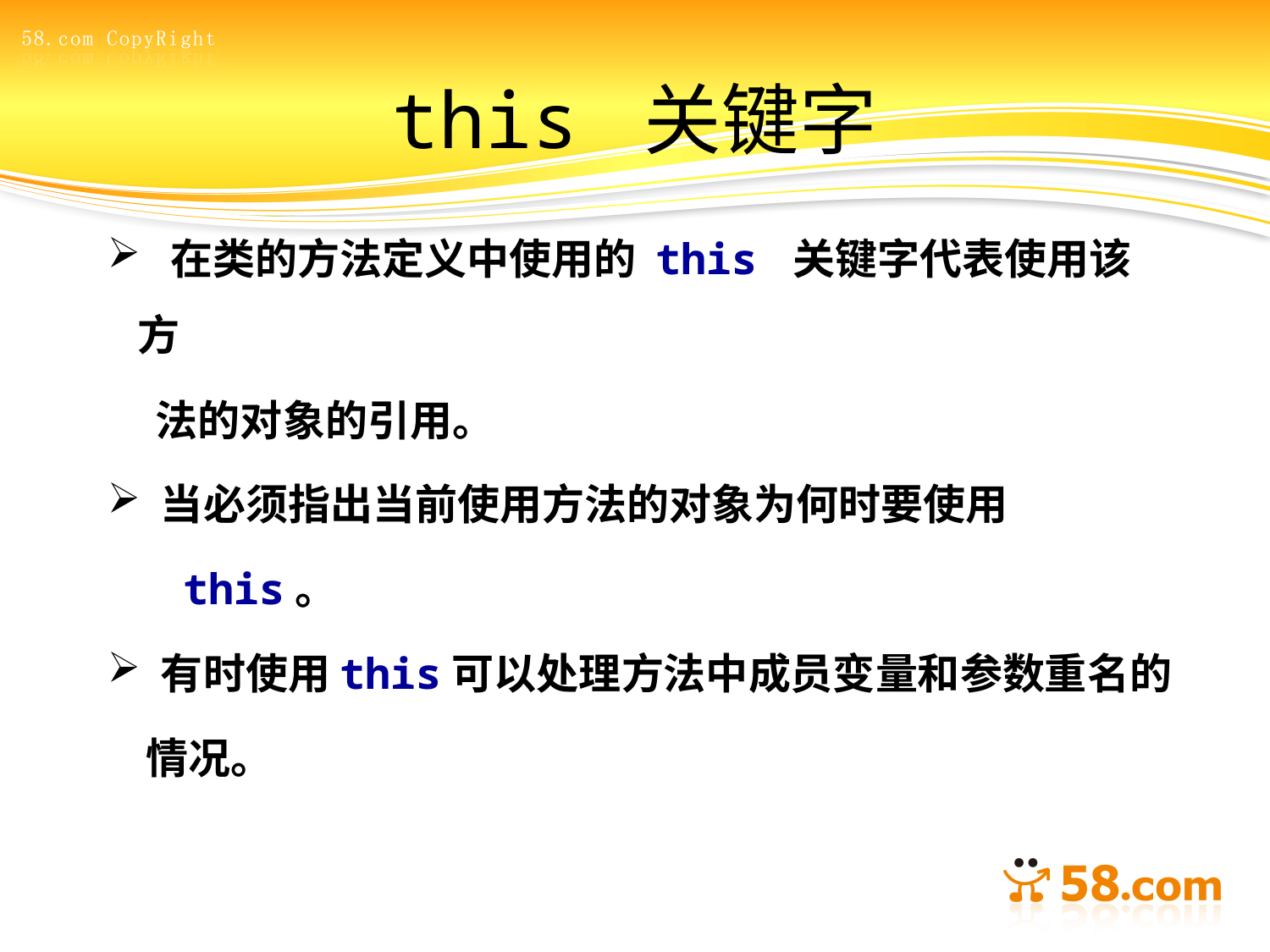

# this 关键字
  在类的方法定义中使用的 this 关键字代表使用该方
    法的对象的引用。
 当必须指出当前使用方法的对象为何时要使用
   this。
 有时使用this可以处理方法中成员变量和参数重名的
   情况。